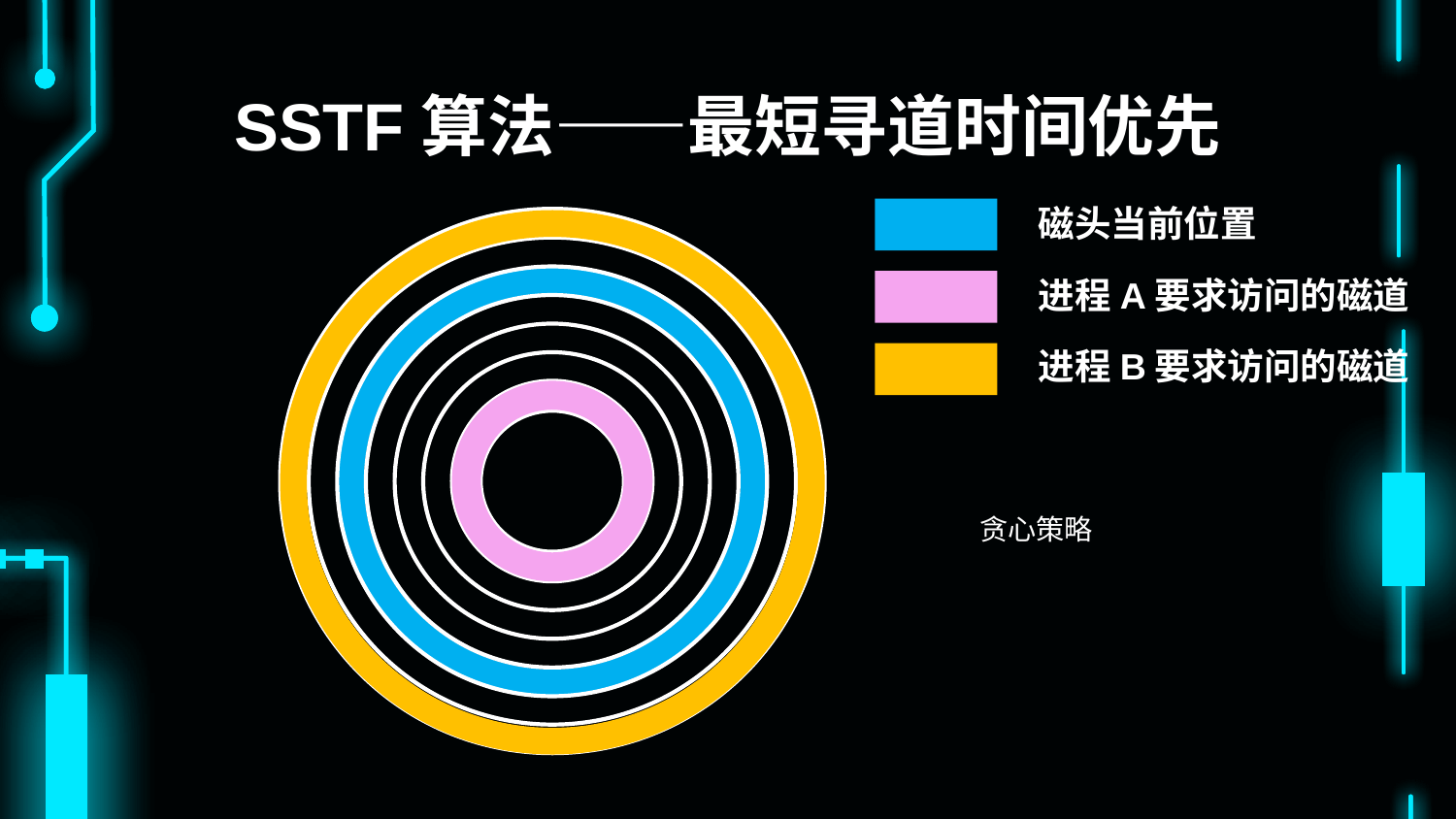

# SSTF算法——最短寻道时间优先
磁头当前位置

进程A要求访问的磁道

进程B要求访问的磁道

贪心策略